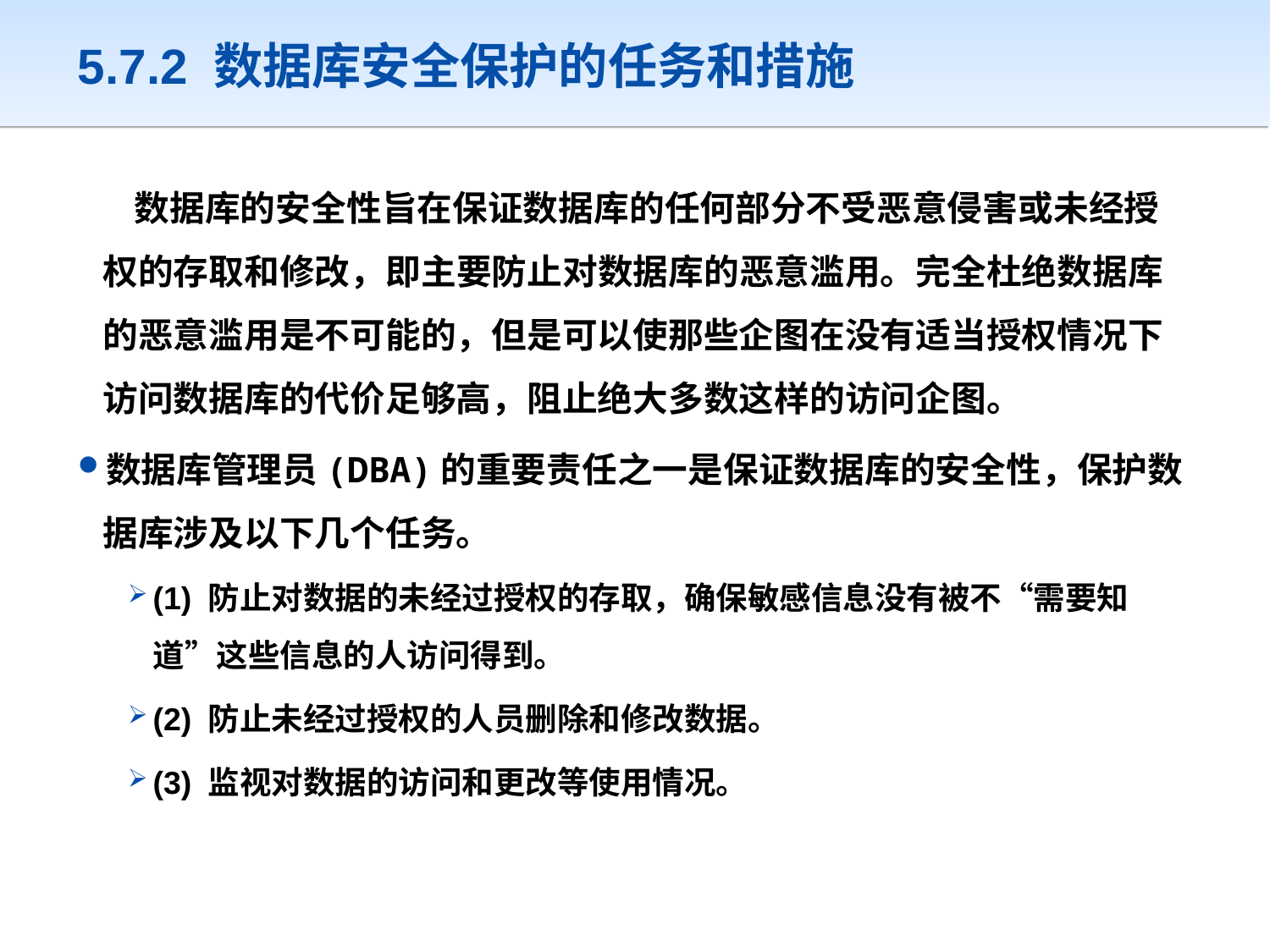

# 5.7.2 数据库安全保护的任务和措施
      数据库的安全性旨在保证数据库的任何部分不受恶意侵害或未经授权的存取和修改，即主要防止对数据库的恶意滥用。完全杜绝数据库的恶意滥用是不可能的，但是可以使那些企图在没有适当授权情况下访问数据库的代价足够高，阻止绝大多数这样的访问企图。
数据库管理员(DBA)的重要责任之一是保证数据库的安全性，保护数据库涉及以下几个任务。
(1) 防止对数据的未经过授权的存取，确保敏感信息没有被不“需要知道”这些信息的人访问得到。
(2) 防止未经过授权的人员删除和修改数据。
(3) 监视对数据的访问和更改等使用情况。